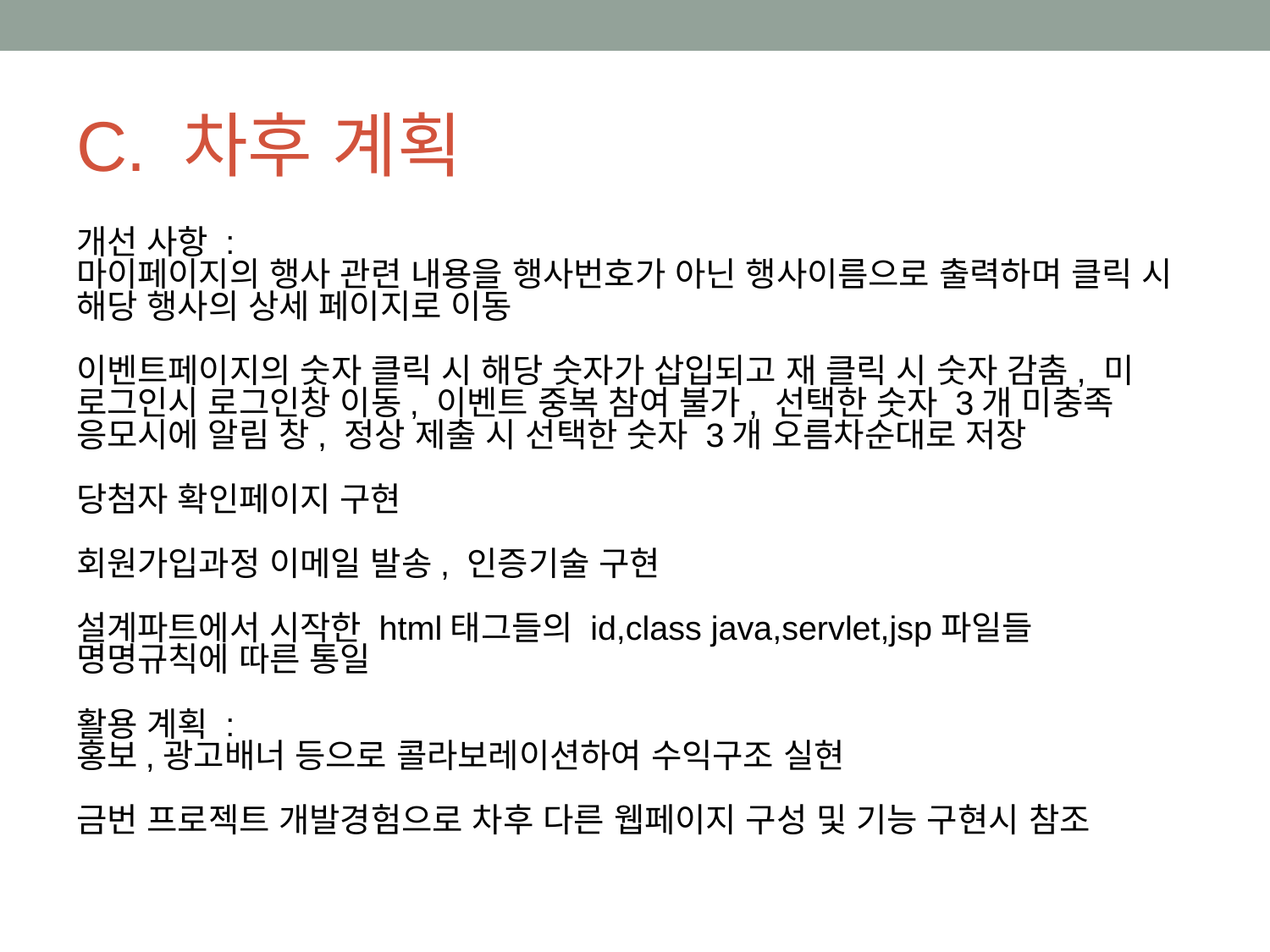

# C. 차후 계획
개선 사항 :
마이페이지의 행사 관련 내용을 행사번호가 아닌 행사이름으로 출력하며 클릭 시 해당 행사의 상세 페이지로 이동

이벤트페이지의 숫자 클릭 시 해당 숫자가 삽입되고 재 클릭 시 숫자 감춤, 미 로그인시 로그인창 이동, 이벤트 중복 참여 불가, 선택한 숫자 3개 미충족 응모시에 알림 창, 정상 제출 시 선택한 숫자 3개 오름차순대로 저장

당첨자 확인페이지 구현

회원가입과정 이메일 발송, 인증기술 구현

설계파트에서 시작한 html태그들의 id,class java,servlet,jsp파일들  명명규칙에 따른 통일

활용 계획 :
홍보,광고배너 등으로 콜라보레이션하여 수익구조 실현

금번 프로젝트 개발경험으로 차후 다른 웹페이지 구성 및 기능 구현시 참조